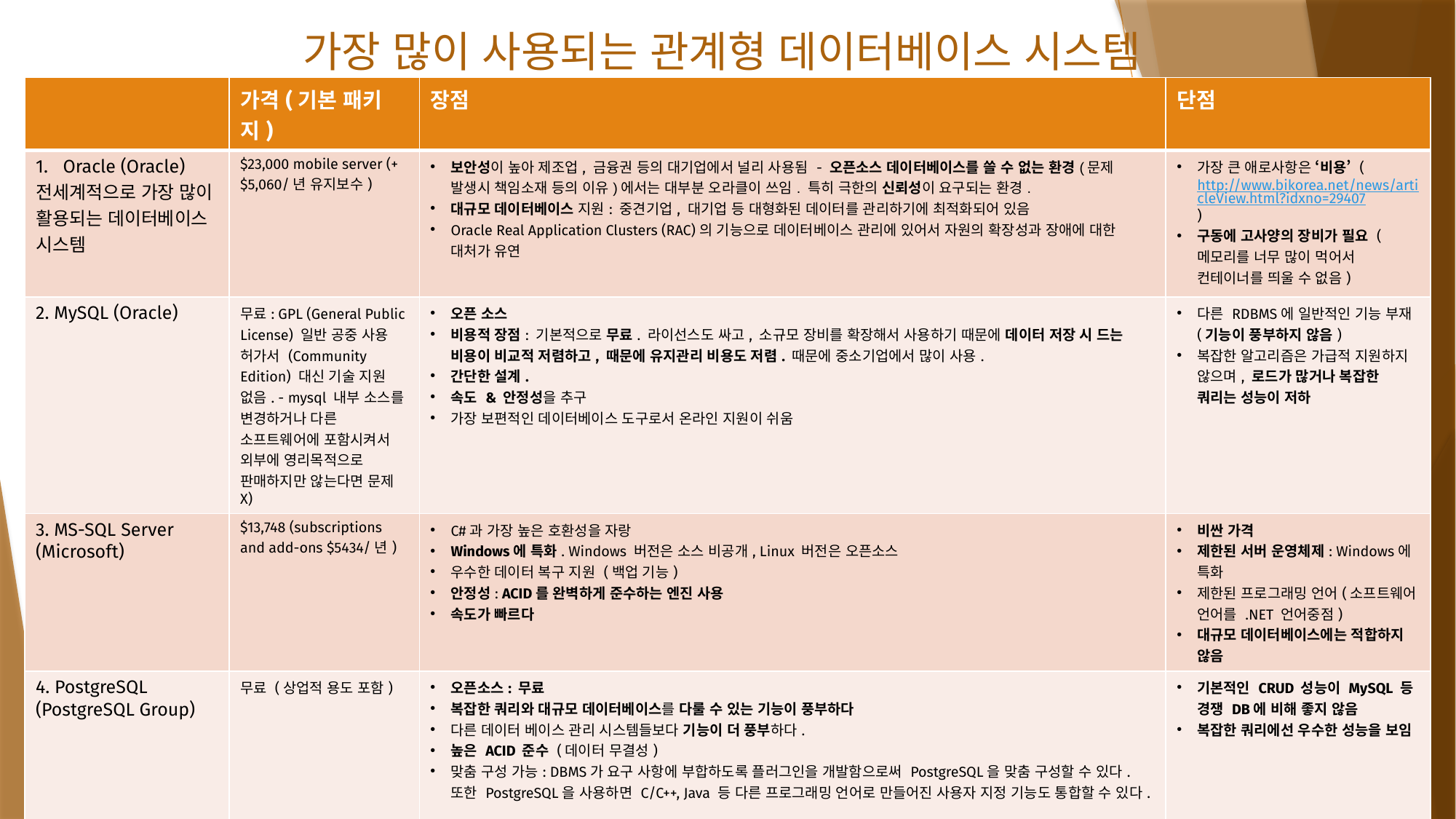

# 가장 많이 사용되는 관계형 데이터베이스 시스템
|  | 가격(기본 패키지) | 장점 | 단점 |
| --- | --- | --- | --- |
| Oracle (Oracle) 전세계적으로 가장 많이 활용되는 데이터베이스 시스템 | $23,000 mobile server (+ $5,060/년 유지보수) | 보안성이 높아 제조업, 금융권 등의 대기업에서 널리 사용됨 - 오픈소스 데이터베이스를 쓸 수 없는 환경(문제 발생시 책임소재 등의 이유)에서는 대부분 오라클이 쓰임. 특히 극한의 신뢰성이 요구되는 환경. 대규모 데이터베이스 지원: 중견기업, 대기업 등 대형화된 데이터를 관리하기에 최적화되어 있음 Oracle Real Application Clusters (RAC)의 기능으로 데이터베이스 관리에 있어서 자원의 확장성과 장애에 대한 대처가 유연 | 가장 큰 애로사항은 ‘비용’ (http://www.bikorea.net/news/articleView.html?idxno=29407) 구동에 고사양의 장비가 필요 (메모리를 너무 많이 먹어서 컨테이너를 띄울 수 없음) |
| 2. MySQL (Oracle) | 무료: GPL (General Public License) 일반 공중 사용 허가서 (Community Edition) 대신 기술 지원 없음. - mysql 내부 소스를 변경하거나 다른 소프트웨어에 포함시켜서 외부에 영리목적으로 판매하지만 않는다면 문제 X) | 오픈 소스 비용적 장점: 기본적으로 무료. 라이선스도 싸고, 소규모 장비를 확장해서 사용하기 때문에 데이터 저장 시 드는 비용이 비교적 저렴하고, 때문에 유지관리 비용도 저렴. 때문에 중소기업에서 많이 사용. 간단한 설계. 속도 & 안정성을 추구 가장 보편적인 데이터베이스 도구로서 온라인 지원이 쉬움 | 다른 RDBMS에 일반적인 기능 부재 (기능이 풍부하지 않음) 복잡한 알고리즘은 가급적 지원하지 않으며, 로드가 많거나 복잡한 쿼리는 성능이 저하 |
| 3. MS-SQL Server (Microsoft) | $13,748 (subscriptions and add-ons $5434/년) | C#과 가장 높은 호환성을 자랑 Windows에 특화. Windows 버전은 소스 비공개, Linux 버전은 오픈소스 우수한 데이터 복구 지원 (백업 기능) 안정성: ACID를 완벽하게 준수하는 엔진 사용 속도가 빠르다 | 비싼 가격 제한된 서버 운영체제: Windows에 특화 제한된 프로그래밍 언어(소프트웨어 언어를 .NET 언어중점) 대규모 데이터베이스에는 적합하지 않음 |
| 4. PostgreSQL (PostgreSQL Group) | 무료 (상업적 용도 포함) | 오픈소스: 무료 복잡한 쿼리와 대규모 데이터베이스를 다룰 수 있는 기능이 풍부하다 다른 데이터 베이스 관리 시스템들보다 기능이 더 풍부하다. 높은 ACID 준수 (데이터 무결성) 맞춤 구성 가능: DBMS가 요구 사항에 부합하도록 플러그인을 개발함으로써 PostgreSQL을 맞춤 구성할 수 있다. 또한 PostgreSQL을 사용하면 C/C++, Java 등 다른 프로그래밍 언어로 만들어진 사용자 지정 기능도 통합할 수 있다. | 기본적인 CRUD 성능이 MySQL 등 경쟁 DB에 비해 좋지 않음 복잡한 쿼리에선 우수한 성능을 보임 |
| 5. DB2 (IBM) | $13,651 (공홈폐이지는 안 알려져 있음. 하지만 유지보수 비용이 비싸다고 함) | 데이터 압축 기술이 좋아서 대형화된 데이터를 다루는데 최적화: 때문에 많은 중견기업, 대기업이 DB2를 활용 각 워크로드(업무)의 특성에 맞게 시스템이 최적화될 수 있으며, 자가 최적화, 자가 치유, 자가 구성, 워크로드 관리, 확장된 자동화 기능 등 다양한 기능을 구현할 수 있음 AI 기능이 추가되어 Data Science 및 AI 기술을 채택하여 경쟁 차별화를 가지고 있다. | 비싼 가격 |